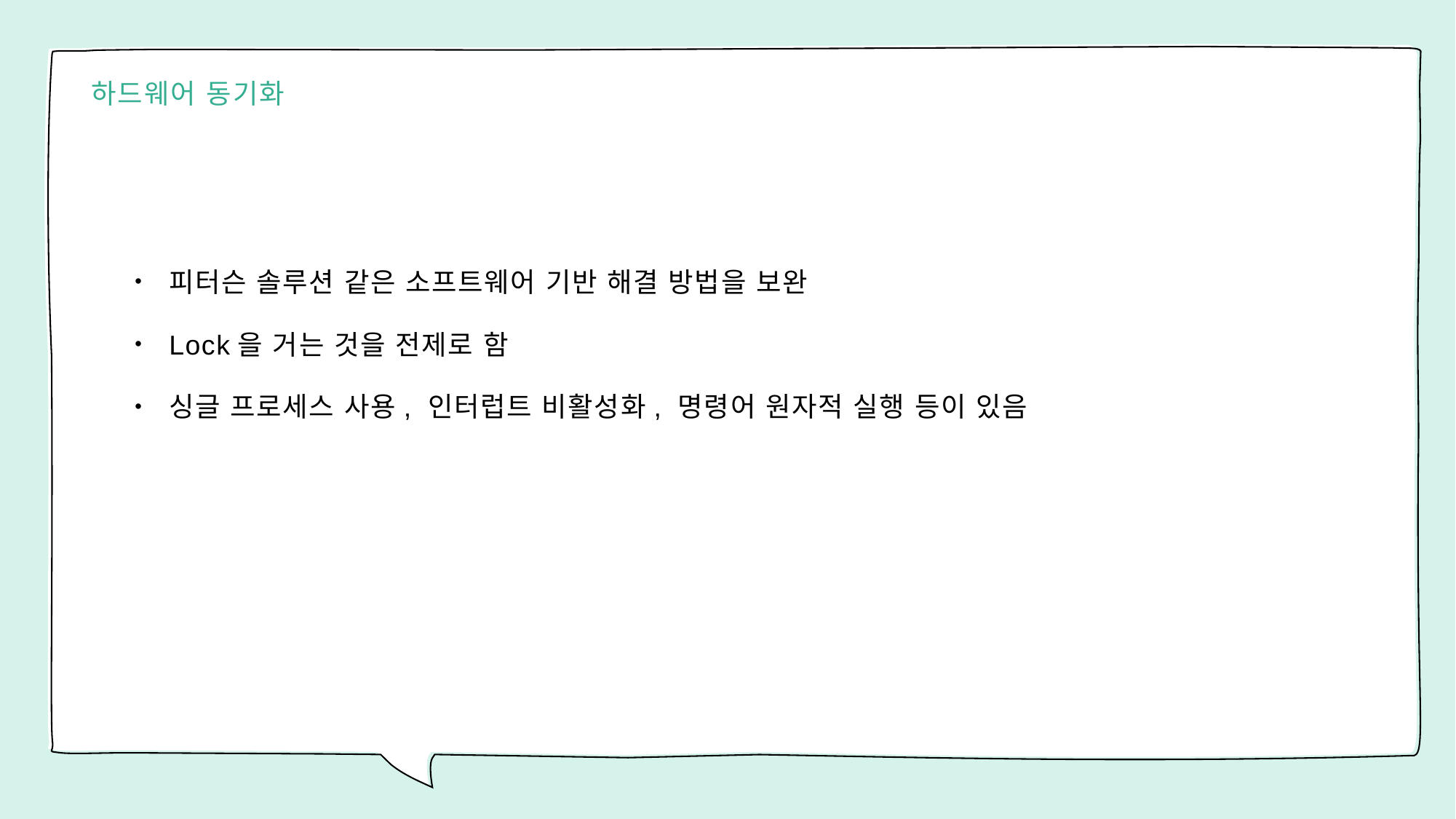

# 하드웨어 동기화
피터슨 솔루션 같은 소프트웨어 기반 해결 방법을 보완
Lock을 거는 것을 전제로 함
싱글 프로세스 사용, 인터럽트 비활성화, 명령어 원자적 실행 등이 있음